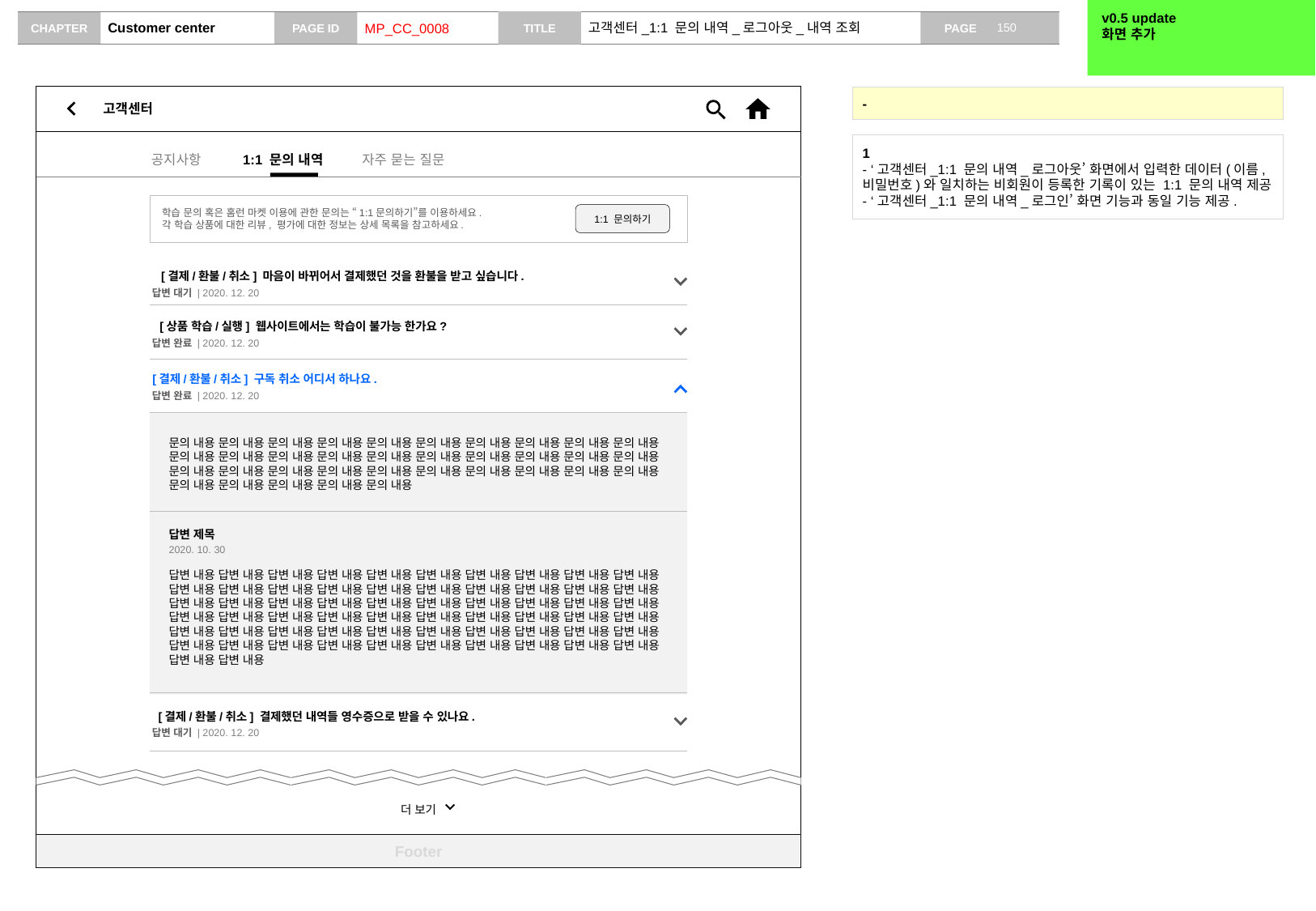

v0.5 update
화면 추가
# Customer center
MP_CC_0008
고객센터_1:1 문의 내역_로그아웃_내역 조회

고객센터

-

1
- ‘고객센터_1:1 문의 내역_로그아웃’ 화면에서 입력한 데이터(이름, 비밀번호)와 일치하는 비회원이 등록한 기록이 있는 1:1 문의 내역 제공
- ‘고객센터_1:1 문의 내역_로그인’ 화면 기능과 동일 기능 제공.
공지사항          1:1 문의 내역          자주 묻는 질문

학습 문의 혹은 홈런 마켓 이용에 관한 문의는 “1:1문의하기”를 이용하세요.
각 학습 상품에 대한 리뷰, 평가에 대한 정보는 상세 목록을 참고하세요.
1:1 문의하기
[결제/환불/취소] 마음이 바뀌어서 결제했던 것을 환불을 받고 싶습니다.

답변 대기 | 2020. 12. 20
[상품 학습/실행] 웹사이트에서는 학습이 불가능 한가요?

답변 완료 | 2020. 12. 20
[결제/환불/취소] 구독 취소 어디서 하나요.

답변 완료 | 2020. 12. 20

문의 내용 문의 내용 문의 내용 문의 내용 문의 내용 문의 내용 문의 내용 문의 내용 문의 내용 문의 내용 문의 내용 문의 내용 문의 내용 문의 내용 문의 내용 문의 내용 문의 내용 문의 내용 문의 내용 문의 내용 문의 내용 문의 내용 문의 내용 문의 내용 문의 내용 문의 내용 문의 내용 문의 내용 문의 내용 문의 내용 문의 내용 문의 내용 문의 내용 문의 내용 문의 내용
답변 제목
2020. 10. 30
답변 내용 답변 내용 답변 내용 답변 내용 답변 내용 답변 내용 답변 내용 답변 내용 답변 내용 답변 내용 답변 내용 답변 내용 답변 내용 답변 내용 답변 내용 답변 내용 답변 내용 답변 내용 답변 내용 답변 내용 답변 내용 답변 내용 답변 내용 답변 내용 답변 내용 답변 내용 답변 내용 답변 내용 답변 내용 답변 내용 답변 내용 답변 내용 답변 내용 답변 내용 답변 내용 답변 내용 답변 내용 답변 내용 답변 내용 답변 내용 답변 내용 답변 내용 답변 내용 답변 내용 답변 내용 답변 내용 답변 내용 답변 내용 답변 내용 답변 내용 답변 내용 답변 내용 답변 내용 답변 내용 답변 내용 답변 내용 답변 내용 답변 내용 답변 내용 답변 내용 답변 내용 답변 내용
[결제/환불/취소] 결제했던 내역들 영수증으로 받을 수 있나요.
답변 대기 | 2020. 12. 20

더 보기

Footer